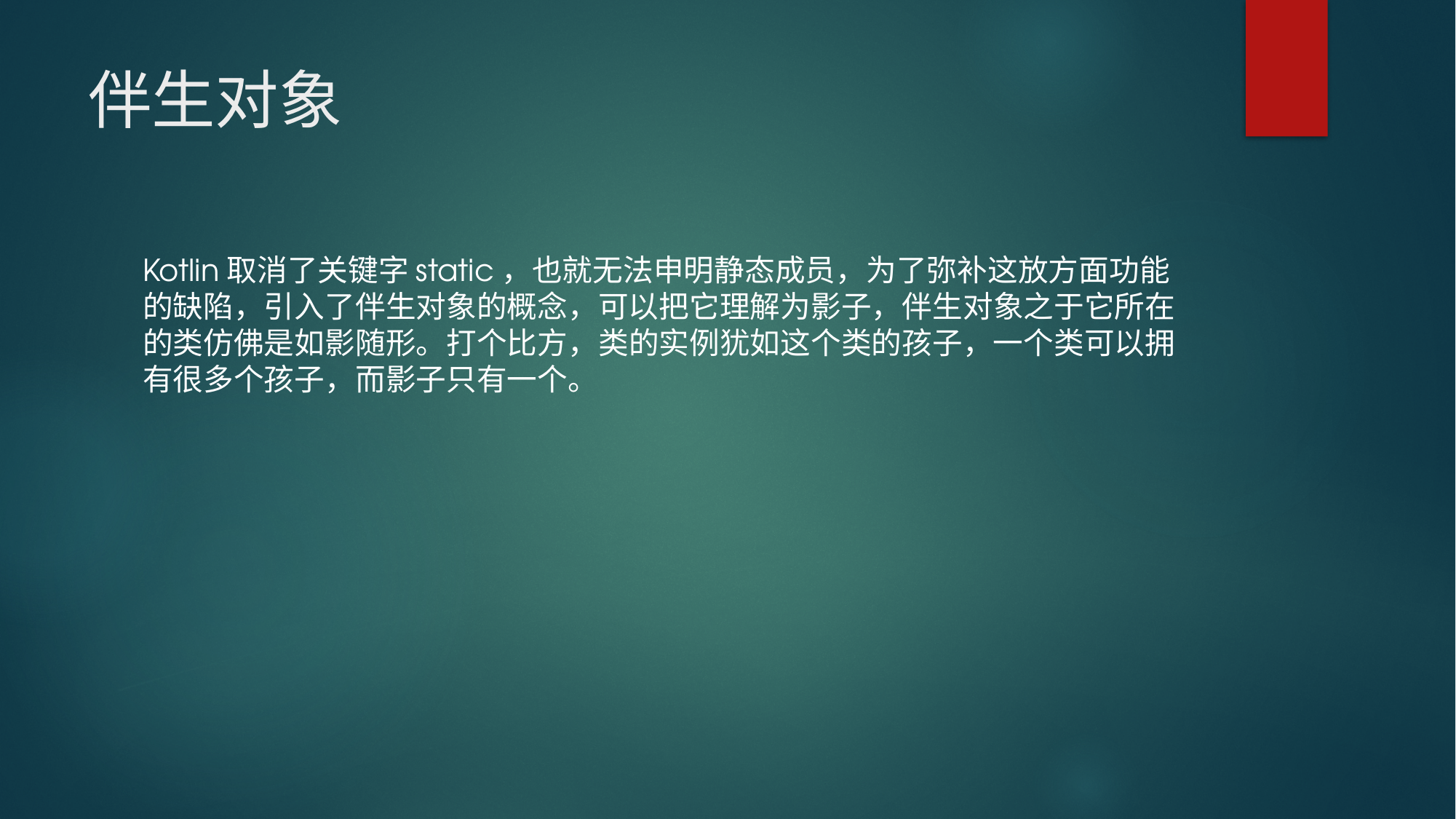

# 伴生对象
Kotlin取消了关键字static，也就无法申明静态成员，为了弥补这放方面功能的缺陷，引入了伴生对象的概念，可以把它理解为影子，伴生对象之于它所在的类仿佛是如影随形。打个比方，类的实例犹如这个类的孩子，一个类可以拥有很多个孩子，而影子只有一个。